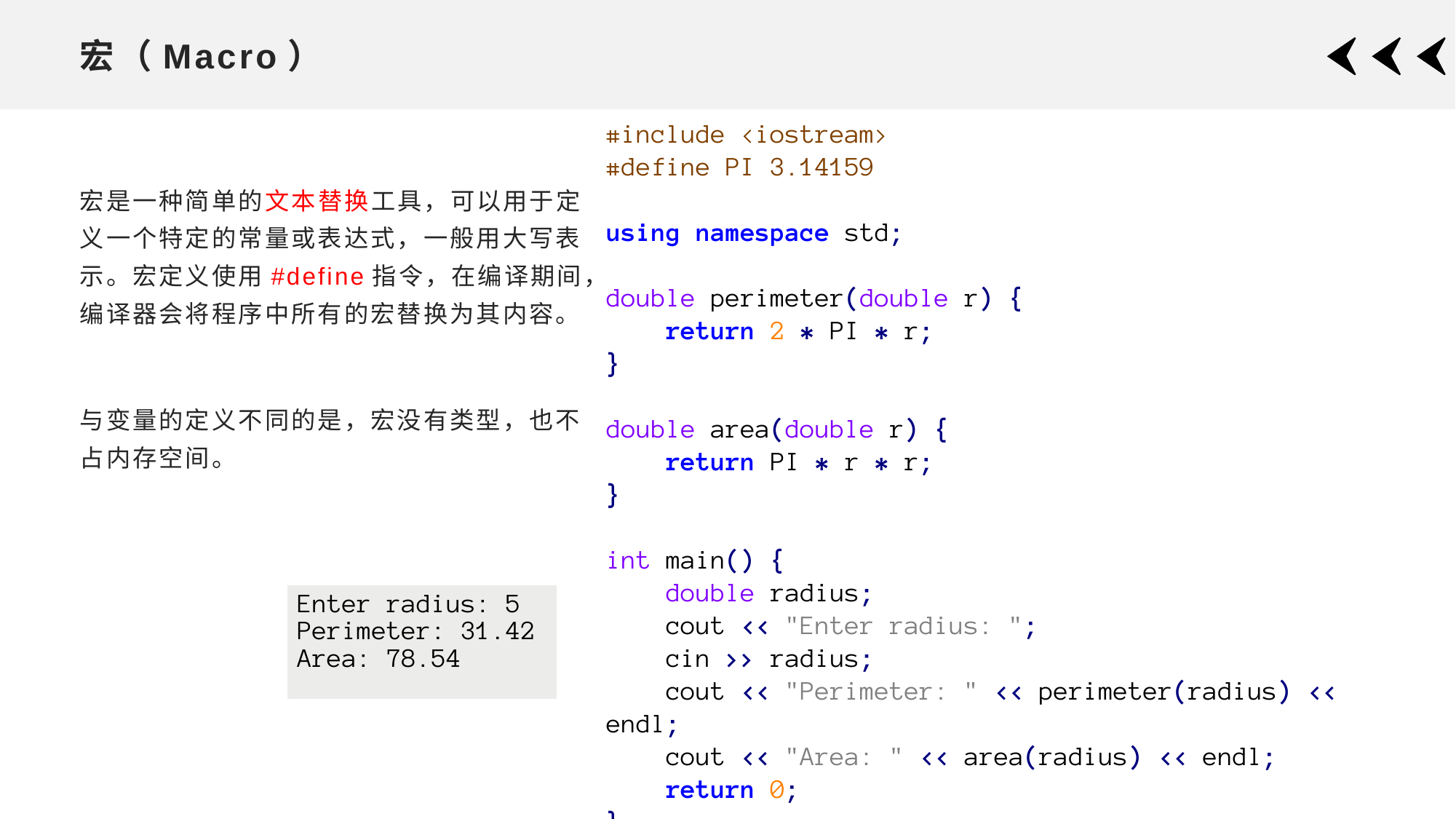

# 宏（Macro）
#include <iostream>
#define PI 3.14159

using namespace std;

double perimeter(double r) {
    return 2 * PI * r;
}

double area(double r) {
    return PI * r * r;
}

int main() {
    double radius;
    cout << "Enter radius: ";
    cin >> radius;
    cout << "Perimeter: " << perimeter(radius) << endl;
    cout << "Area: " << area(radius) << endl;
    return 0;
}
宏是一种简单的文本替换工具，可以用于定义一个特定的常量或表达式，一般用大写表示。宏定义使用#define指令，在编译期间，编译器会将程序中所有的宏替换为其内容。

与变量的定义不同的是，宏没有类型，也不占内存空间。
| Enter radius: 5 Perimeter: 31.42 Area: 78.54 |
| --- |